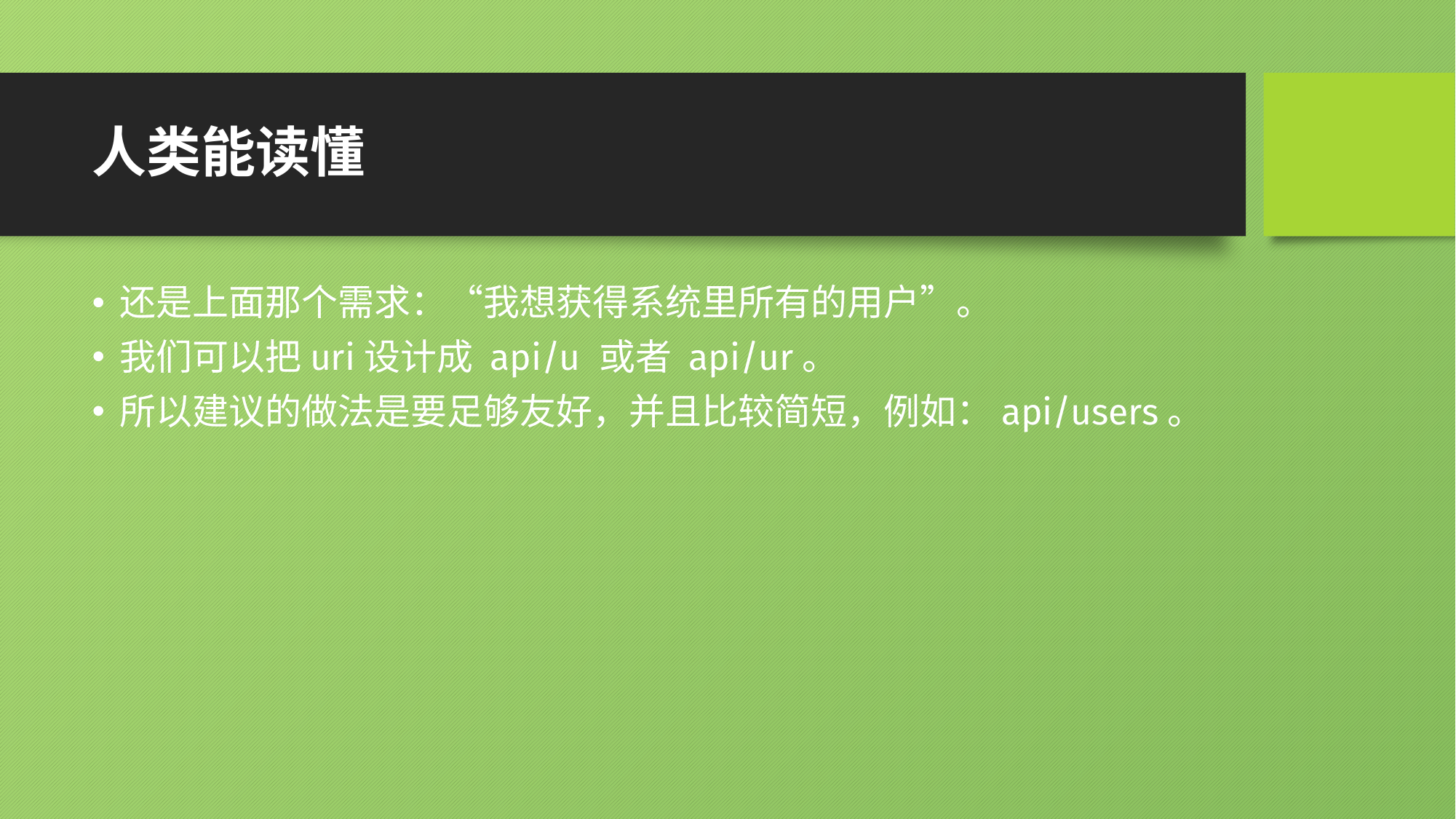

# 人类能读懂
还是上面那个需求：“我想获得系统里所有的用户”。
我们可以把uri设计成 api/u 或者 api/ur。
所以建议的做法是要足够友好，并且比较简短，例如：api/users。